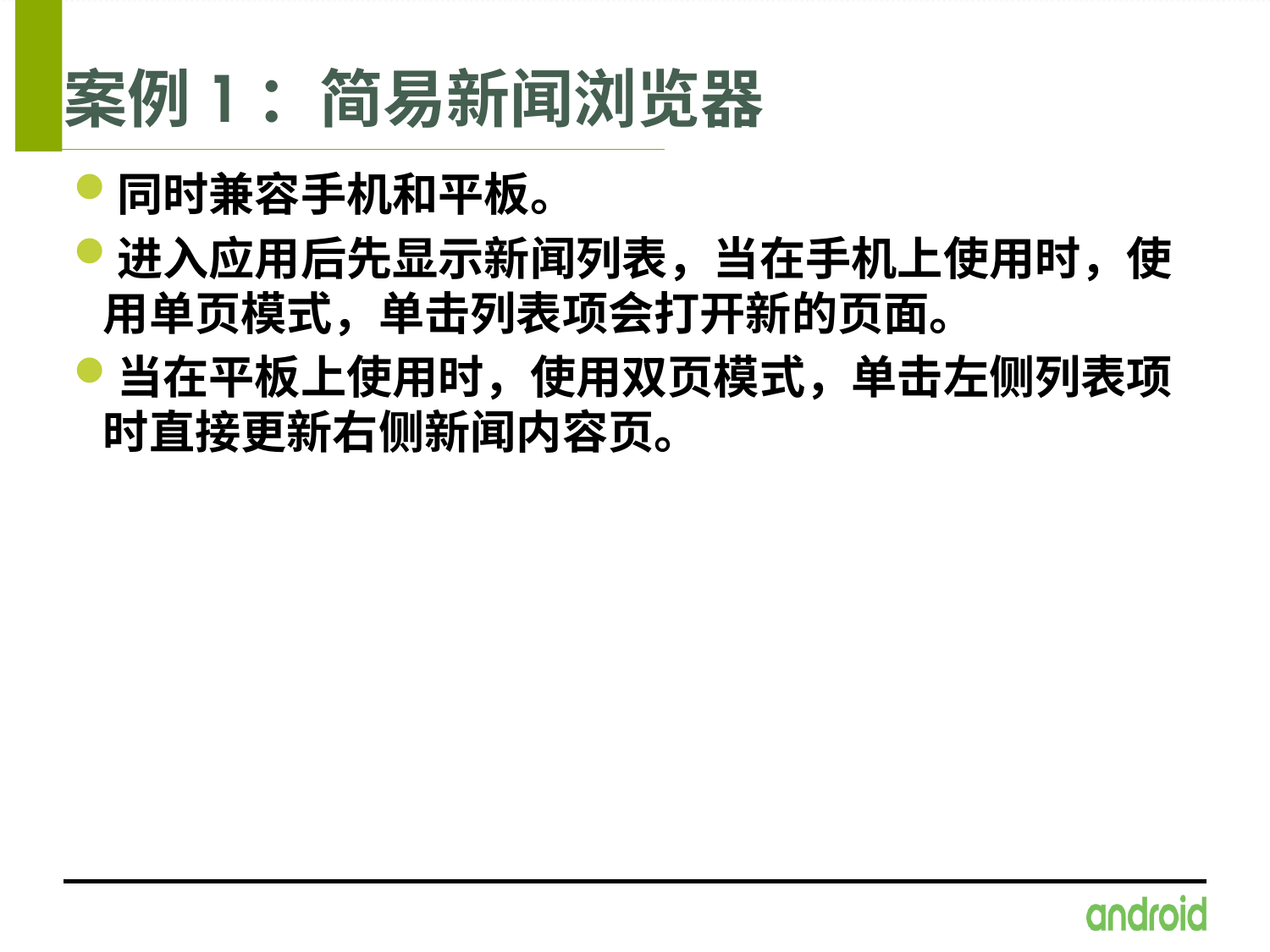

# 案例1：简易新闻浏览器
同时兼容手机和平板。
进入应用后先显示新闻列表，当在手机上使用时，使用单页模式，单击列表项会打开新的页面。
当在平板上使用时，使用双页模式，单击左侧列表项时直接更新右侧新闻内容页。